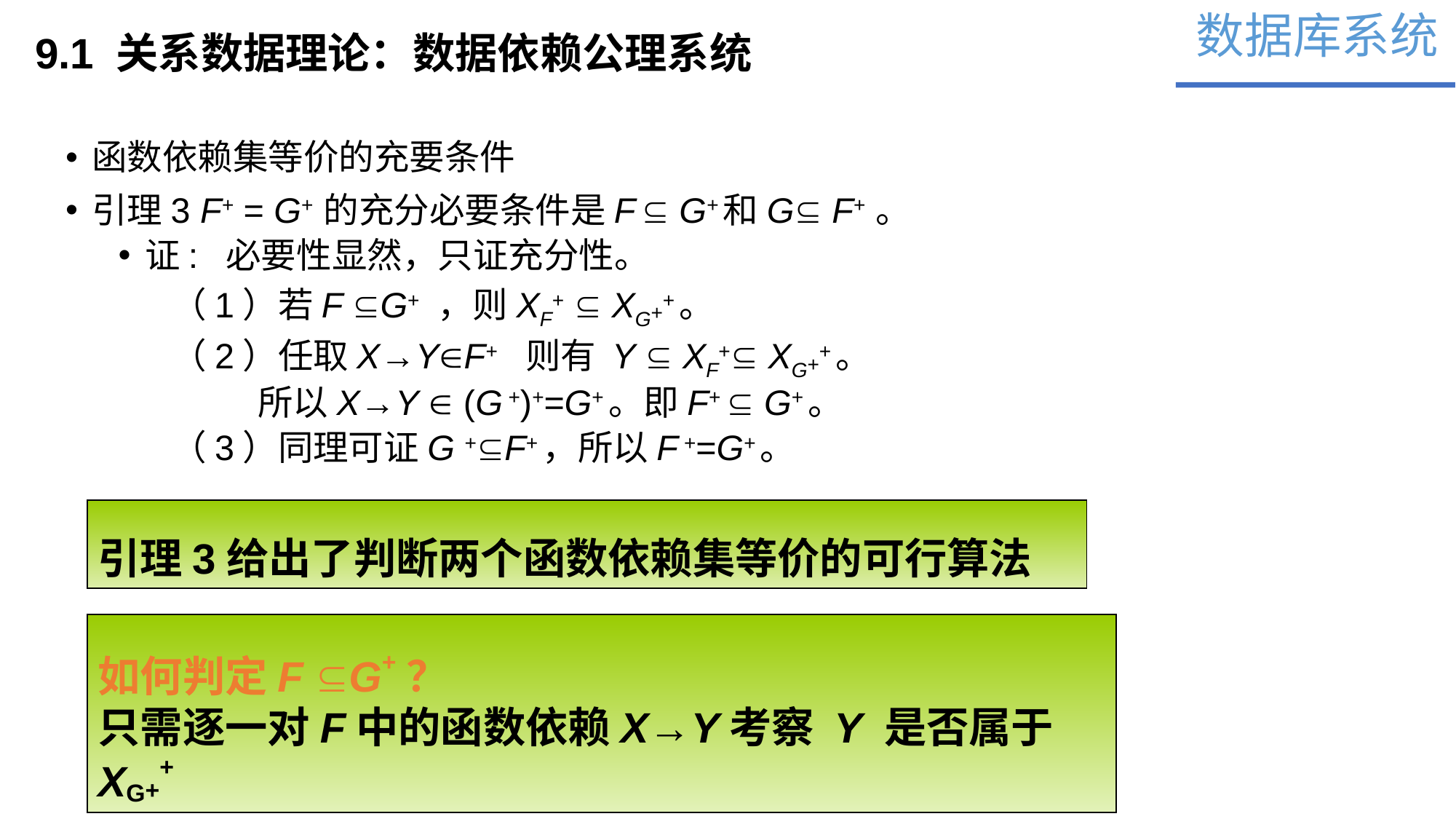

数据库系统
9.1 关系数据理论：数据依赖公理系统

函数依赖集等价的充要条件
引理3 F+ = G+ 的充分必要条件是F ⊆ G+和G⊆ F+ 。
证:  必要性显然，只证充分性。
（1）若F ⊆G+ ，则XF+ ⊆ XG++。
（2）任取X→Y∈F+  则有 Y ⊆ XF+⊆ XG++。
          所以X→Y ∈ (G +)+=G+。即F+ ⊆ G+。
（3）同理可证G +⊆F+，所以F +=G+。

引理3给出了判断两个函数依赖集等价的可行算法
如何判定F ⊆G+？
只需逐一对F中的函数依赖X→Y考察 Y 是否属于XG++